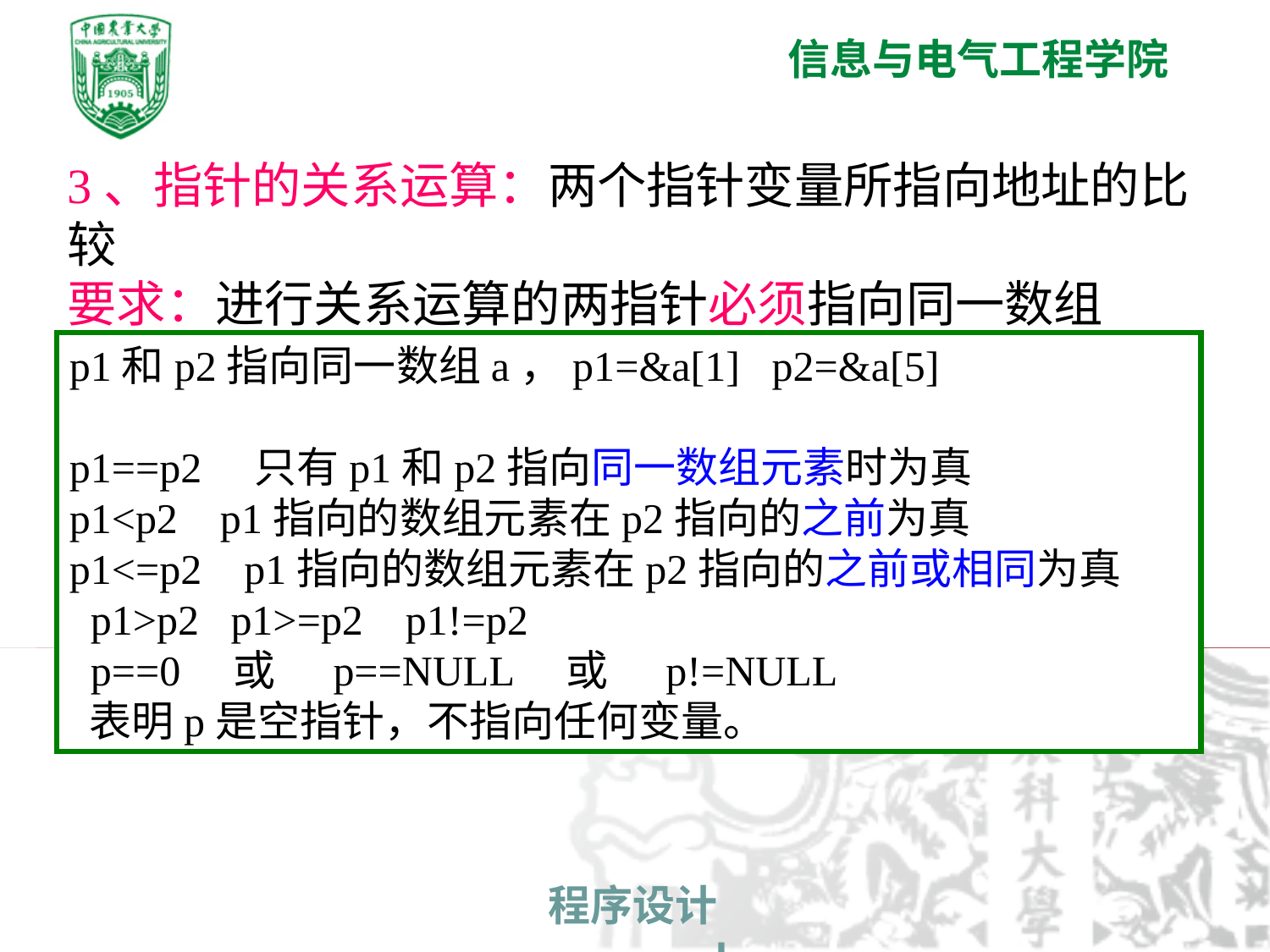

3、指针的关系运算：两个指针变量所指向地址的比较
要求：进行关系运算的两指针必须指向同一数组
p1和p2指向同一数组a，p1=&a[1]   p2=&a[5]

p1==p2    只有p1和p2指向同一数组元素时为真
p1<p2    p1指向的数组元素在p2指向的之前为真
p1<=p2    p1指向的数组元素在p2指向的之前或相同为真
  p1>p2   p1>=p2    p1!=p2
  p==0    或     p==NULL    或     p!=NULL
 表明p是空指针，不指向任何变量。